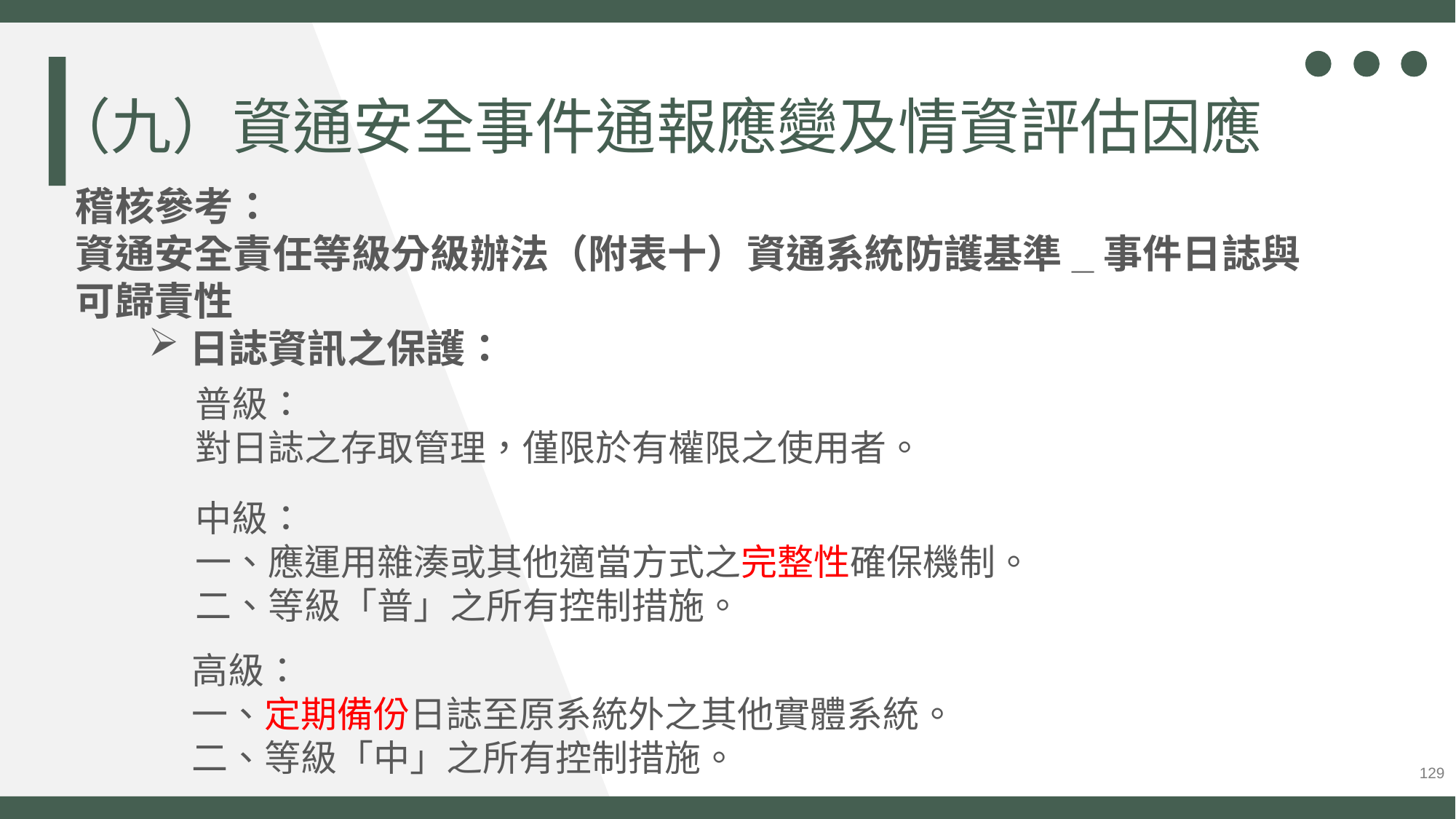

（九）資通安全事件通報應變及情資評估因應
稽核參考：
資通安全責任等級分級辦法（附表十）資通系統防護基準_事件日誌與
可歸責性
日誌資訊之保護：

普級：
對日誌之存取管理，僅限於有權限之使用者。
中級：
一、應運用雜湊或其他適當方式之完整性確保機制。
二、等級「普」之所有控制措施。
高級：
一、定期備份日誌至原系統外之其他實體系統。
二、等級「中」之所有控制措施。
129